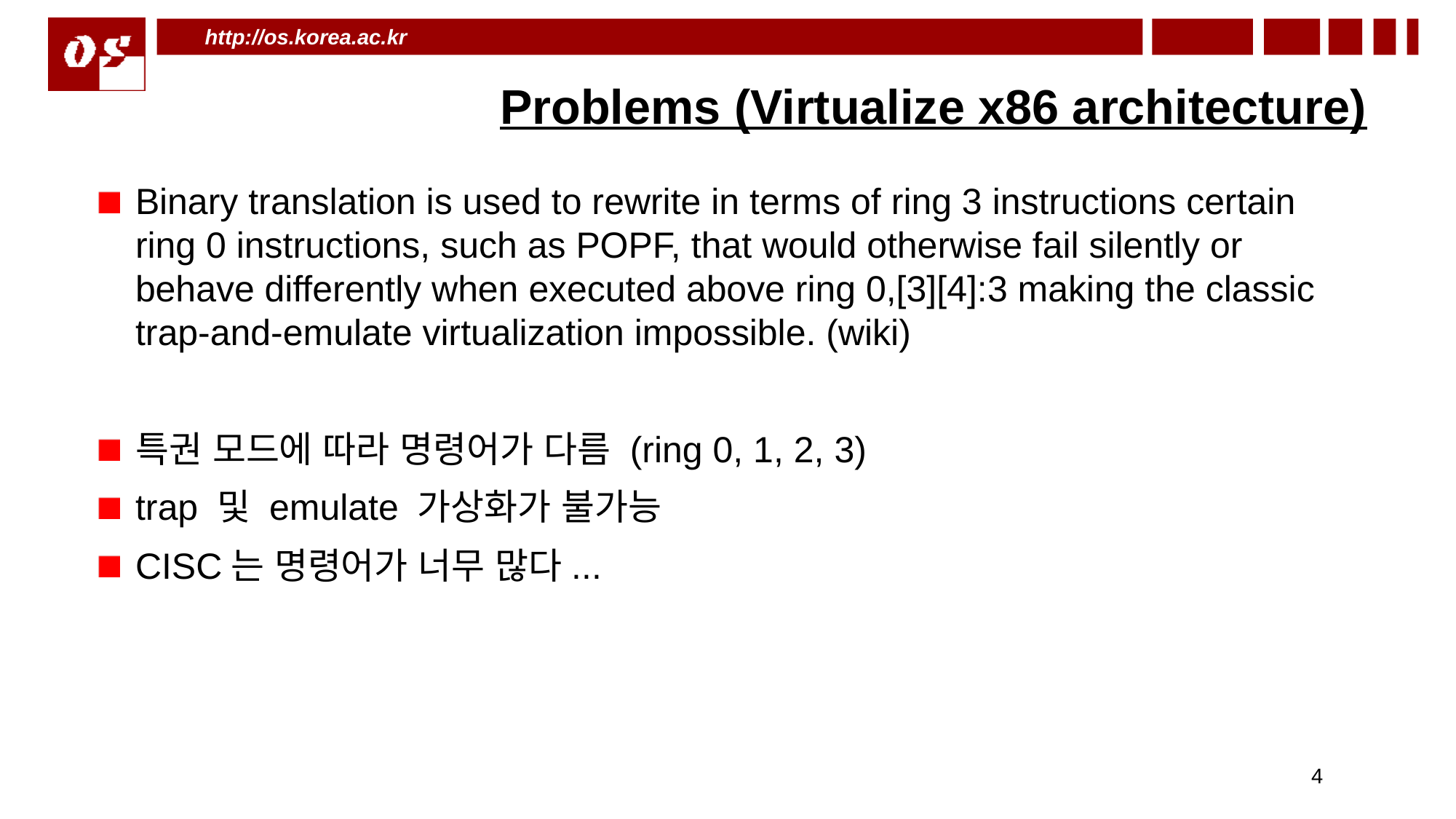

# Problems (Virtualize x86 architecture)
Binary translation is used to rewrite in terms of ring 3 instructions certain ring 0 instructions, such as POPF, that would otherwise fail silently or behave differently when executed above ring 0,[3][4]:3 making the classic trap-and-emulate virtualization impossible. (wiki)

특권 모드에 따라 명령어가 다름 (ring 0, 1, 2, 3)
trap 및 emulate 가상화가 불가능
CISC는 명령어가 너무 많다...

4